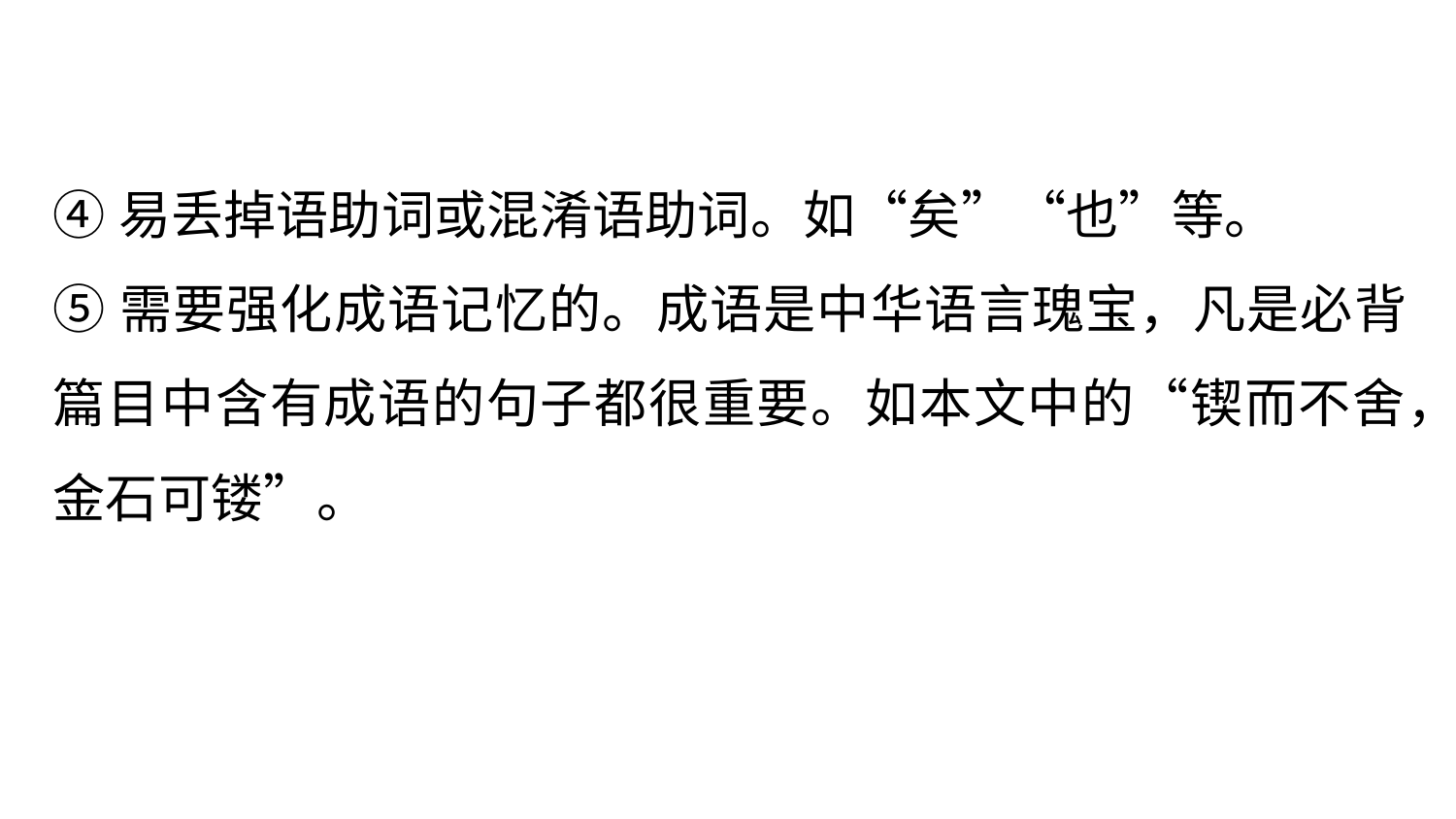

④易丢掉语助词或混淆语助词。如“矣”“也”等。
⑤需要强化成语记忆的。成语是中华语言瑰宝，凡是必背篇目中含有成语的句子都很重要。如本文中的“锲而不舍，金石可镂”。